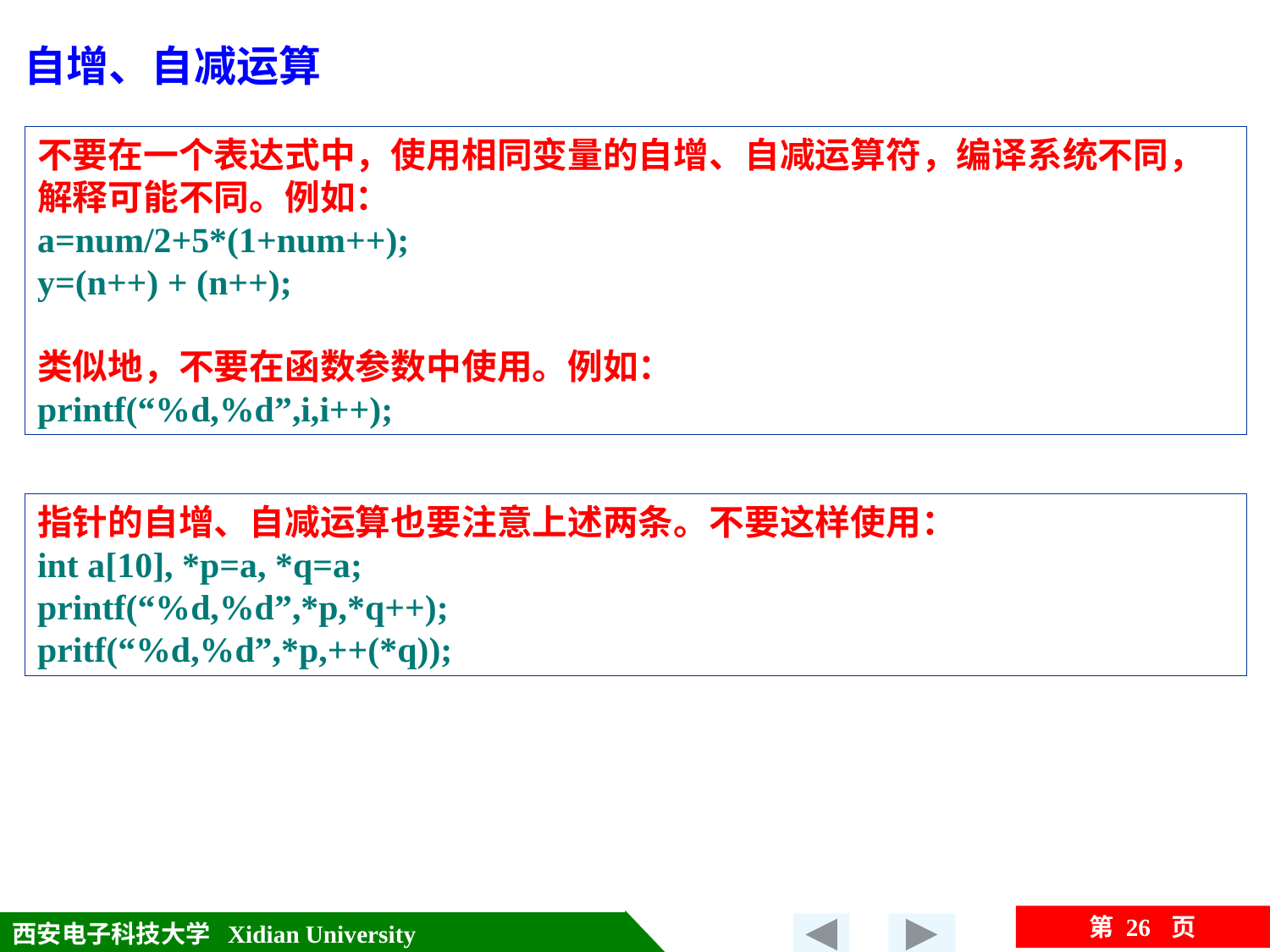

自增、自减运算
不要在一个表达式中，使用相同变量的自增、自减运算符，编译系统不同，解释可能不同。例如：
a=num/2+5*(1+num++);
y=(n++) + (n++);

类似地，不要在函数参数中使用。例如：
printf(“%d,%d”,i,i++);
指针的自增、自减运算也要注意上述两条。不要这样使用：
int a[10], *p=a, *q=a;
printf(“%d,%d”,*p,*q++);
pritf(“%d,%d”,*p,++(*q));